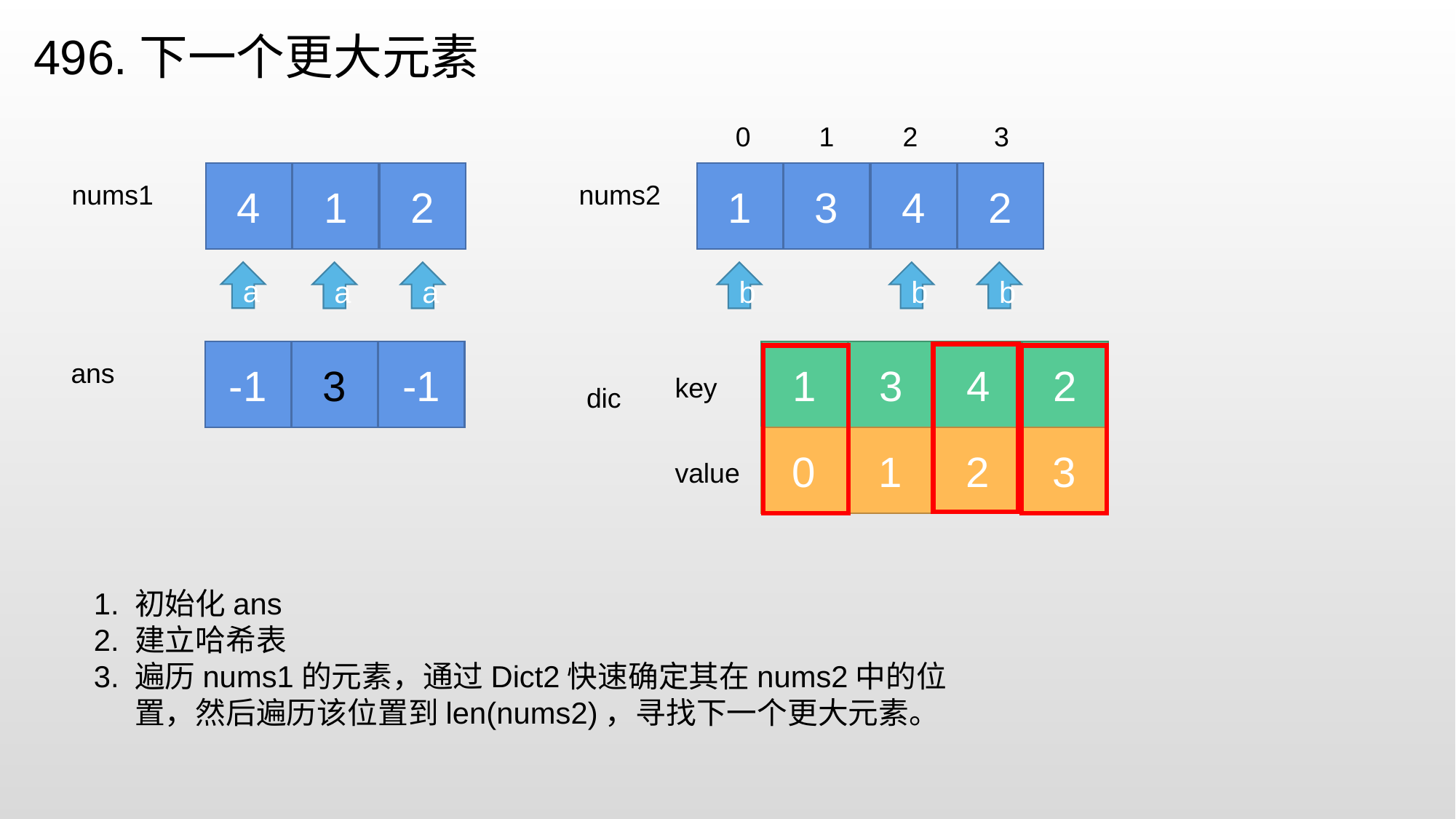

496.下一个更大元素
    0         1         2          3
4
1
2
1
3
4
2
nums1
nums2
a
a
a
b
b
b
-1
-1
3
-1
1
3
4
2

ans
key
value
 dic
0
1
2
3
初始化ans
建立哈希表
遍历nums1的元素，通过Dict2快速确定其在nums2中的位置，然后遍历该位置到len(nums2)，寻找下一个更大元素。